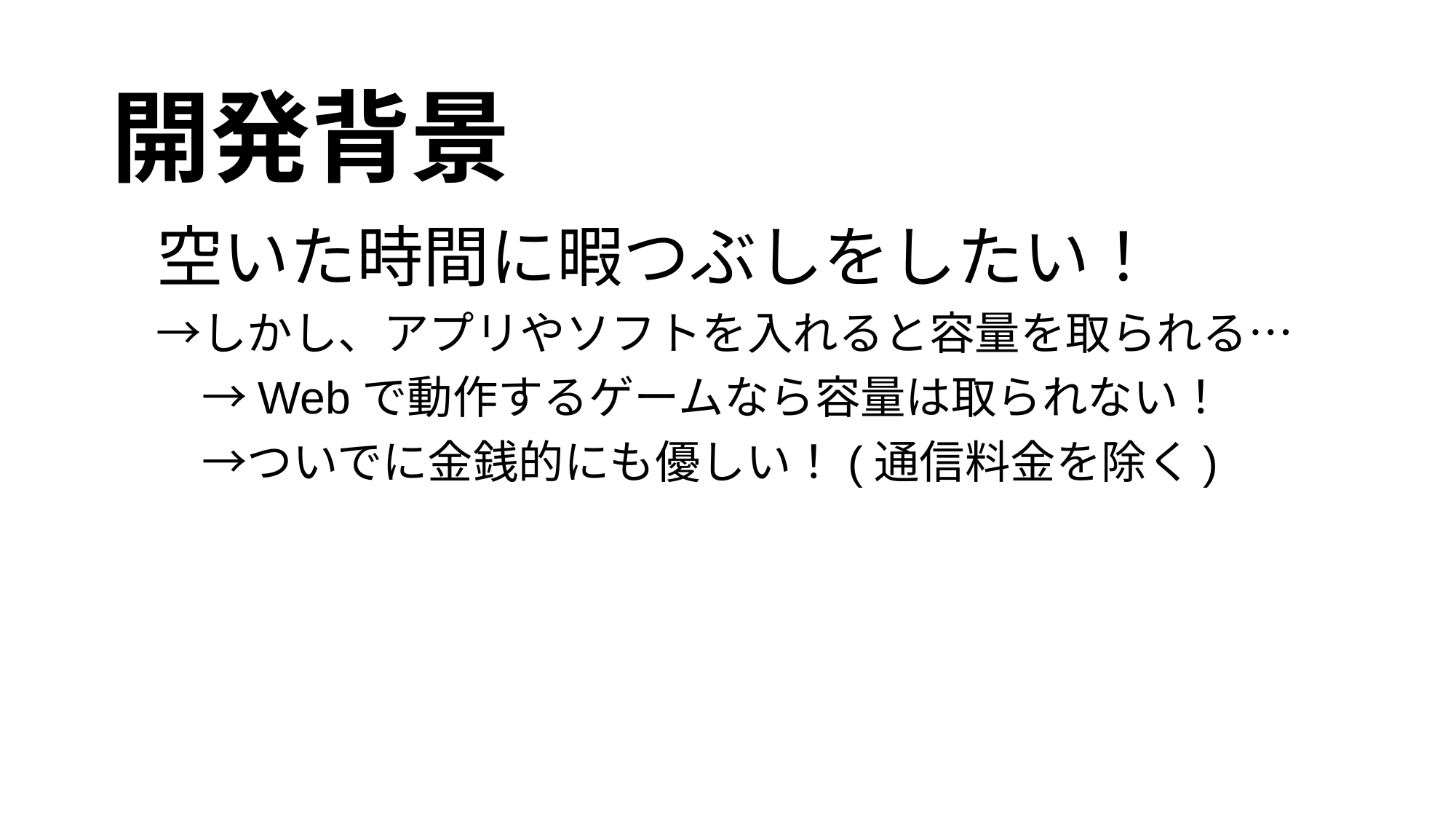

# 開発背景
　空いた時間に暇つぶしをしたい！
　→しかし、アプリやソフトを入れると容量を取られる…
　　→Webで動作するゲームなら容量は取られない！
　　→ついでに金銭的にも優しい！(通信料金を除く)